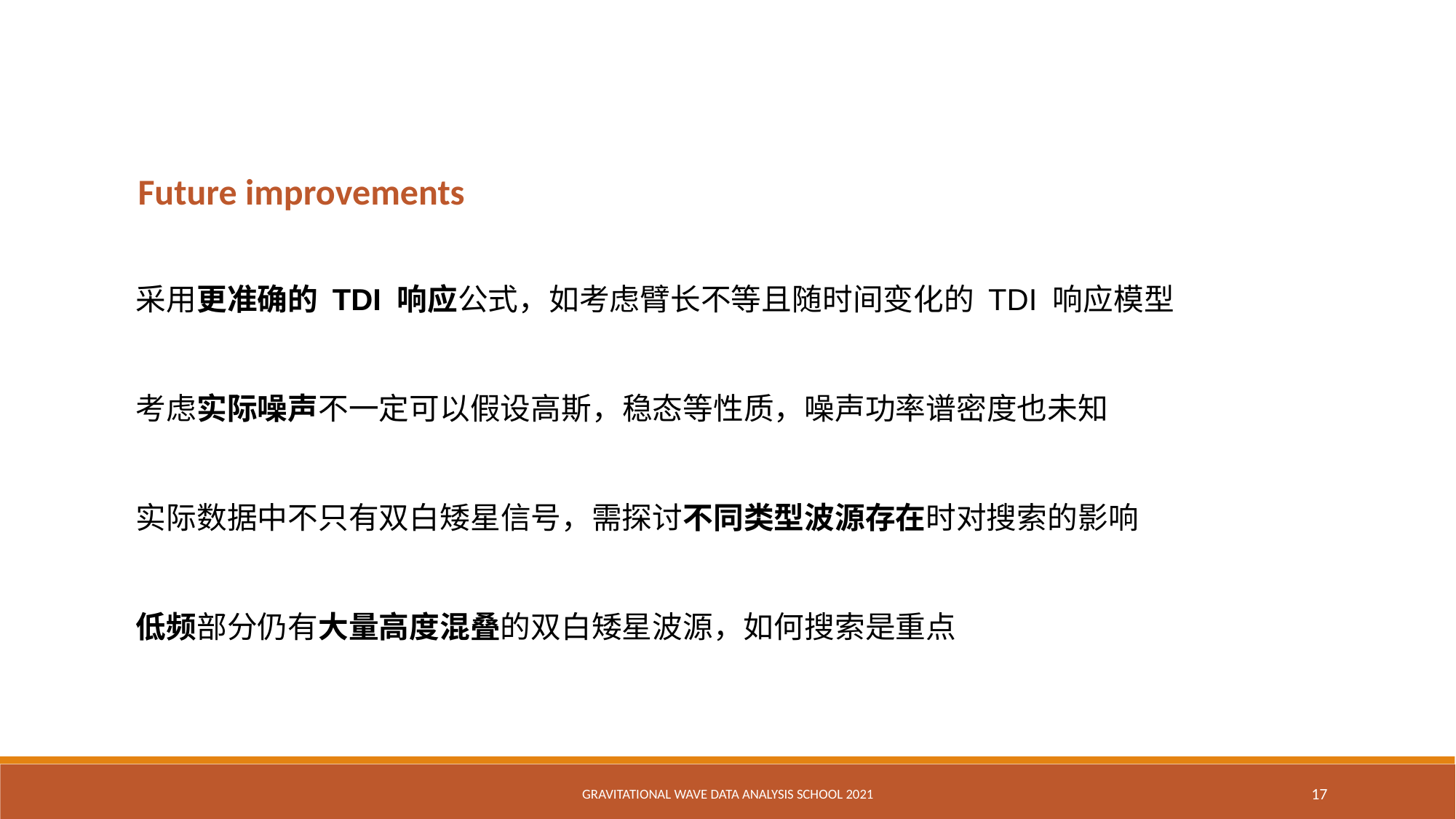

Future improvements
采用更准确的 TDI 响应公式，如考虑臂长不等且随时间变化的 TDI 响应模型

考虑实际噪声不一定可以假设高斯，稳态等性质，噪声功率谱密度也未知

实际数据中不只有双白矮星信号，需探讨不同类型波源存在时对搜索的影响

低频部分仍有大量高度混叠的双白矮星波源，如何搜索是重点
Gravitational Wave Data Analysis School 2021
17